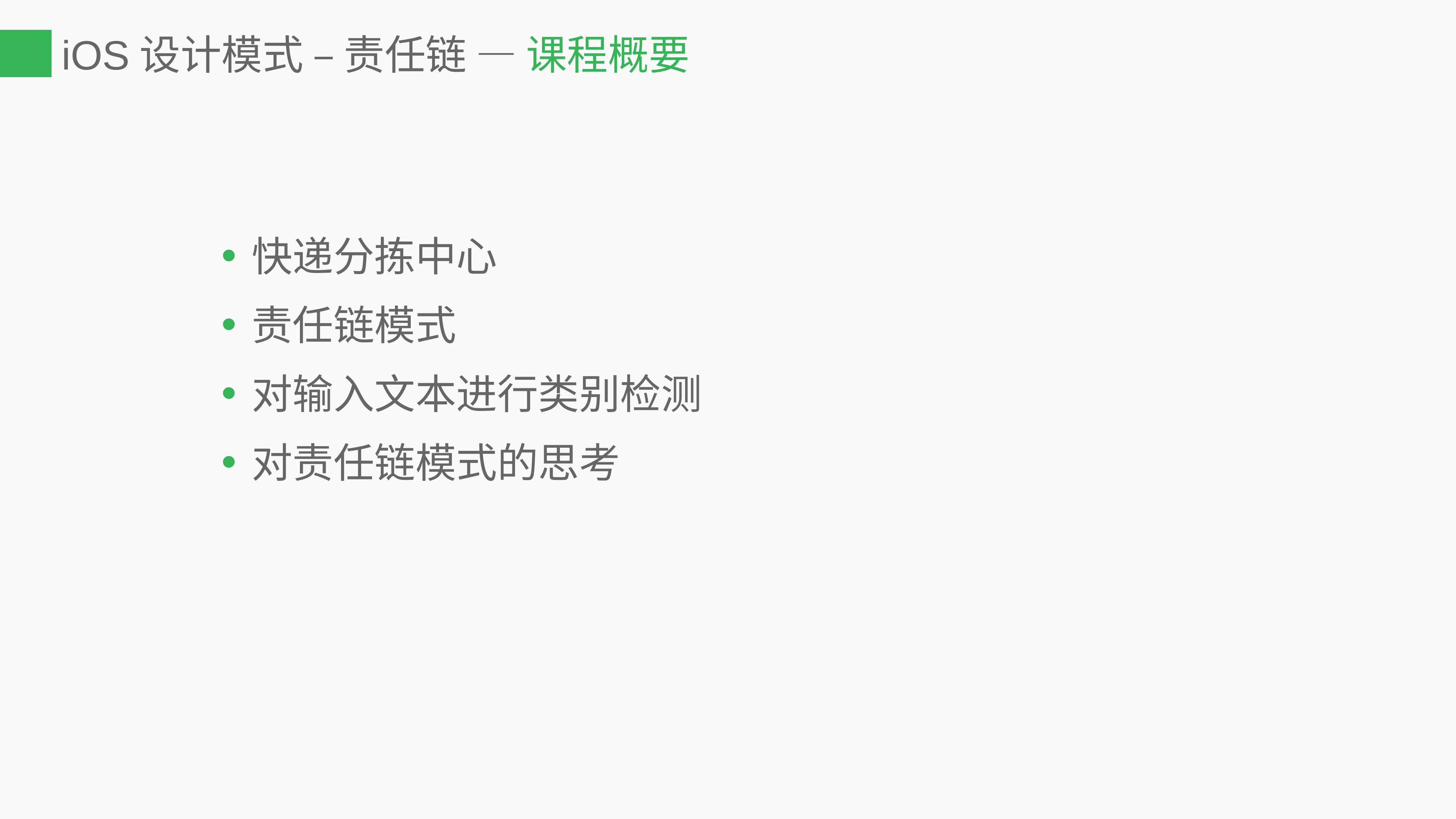

# iOS设计模式 – 责任链 — 课程概要
快递分拣中心
责任链模式
对输入文本进行类别检测
对责任链模式的思考